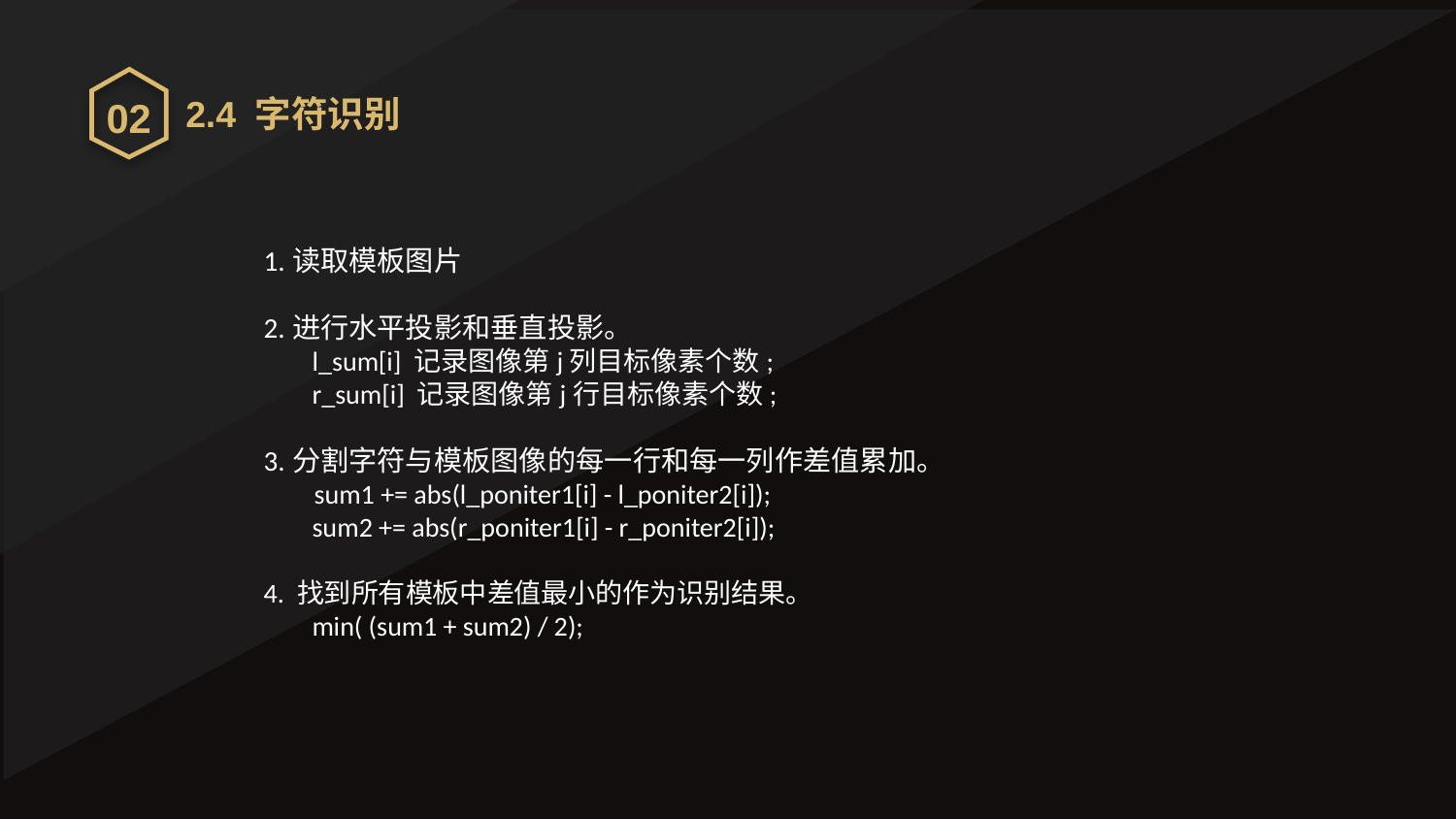

02
2.4 字符识别
1.读取模板图片

2.进行水平投影和垂直投影。
        l_sum[i] 记录图像第j列目标像素个数;
        r_sum[i] 记录图像第j行目标像素个数;

3.分割字符与模板图像的每一行和每一列作差值累加。
        sum1 += abs(l_poniter1[i] - l_poniter2[i]);
        sum2 += abs(r_poniter1[i] - r_poniter2[i]);

4. 找到所有模板中差值最小的作为识别结果。
        min( (sum1 + sum2) / 2);